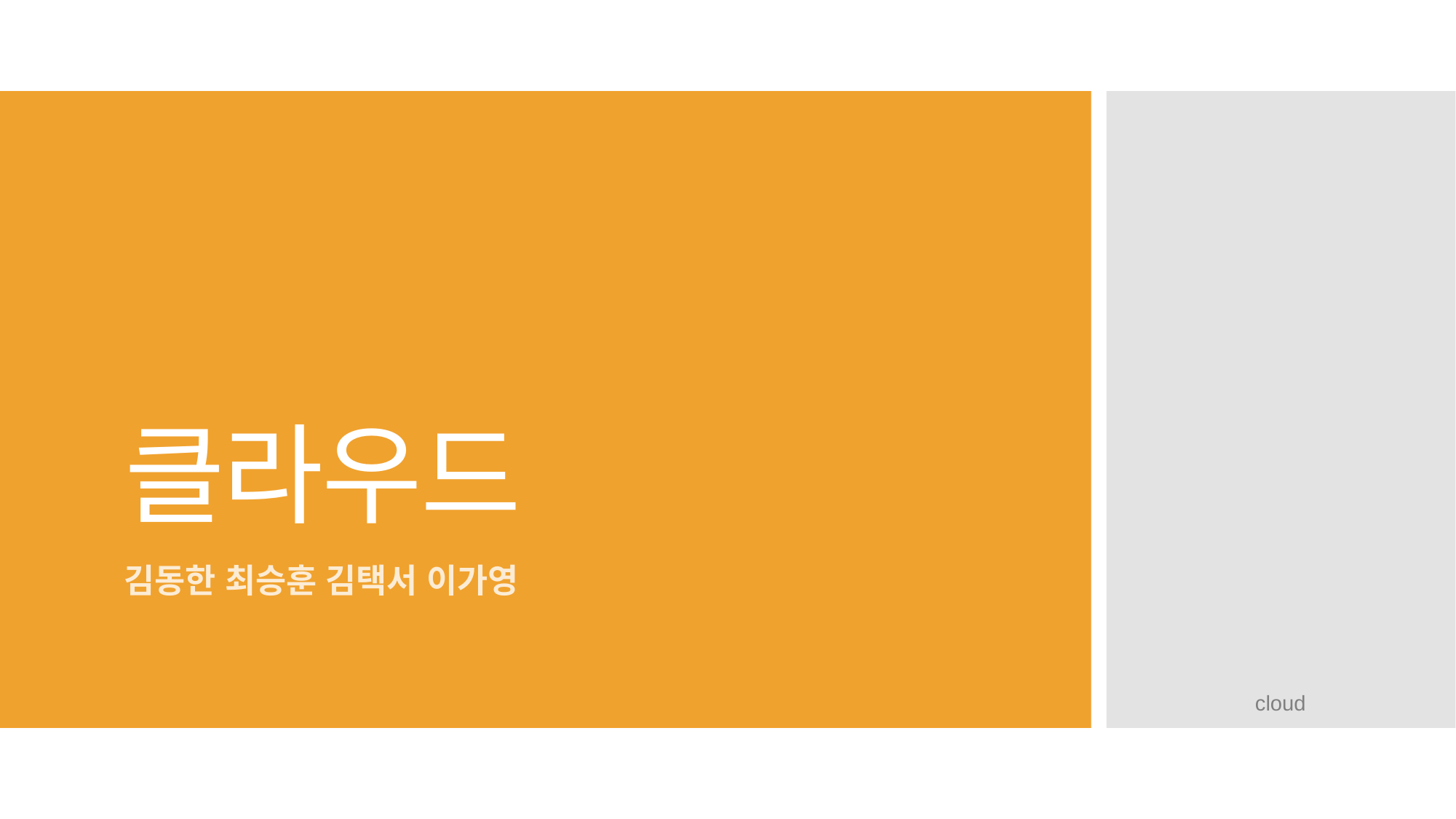

# 클라우드
김동한 최승훈 김택서 이가영
cloud